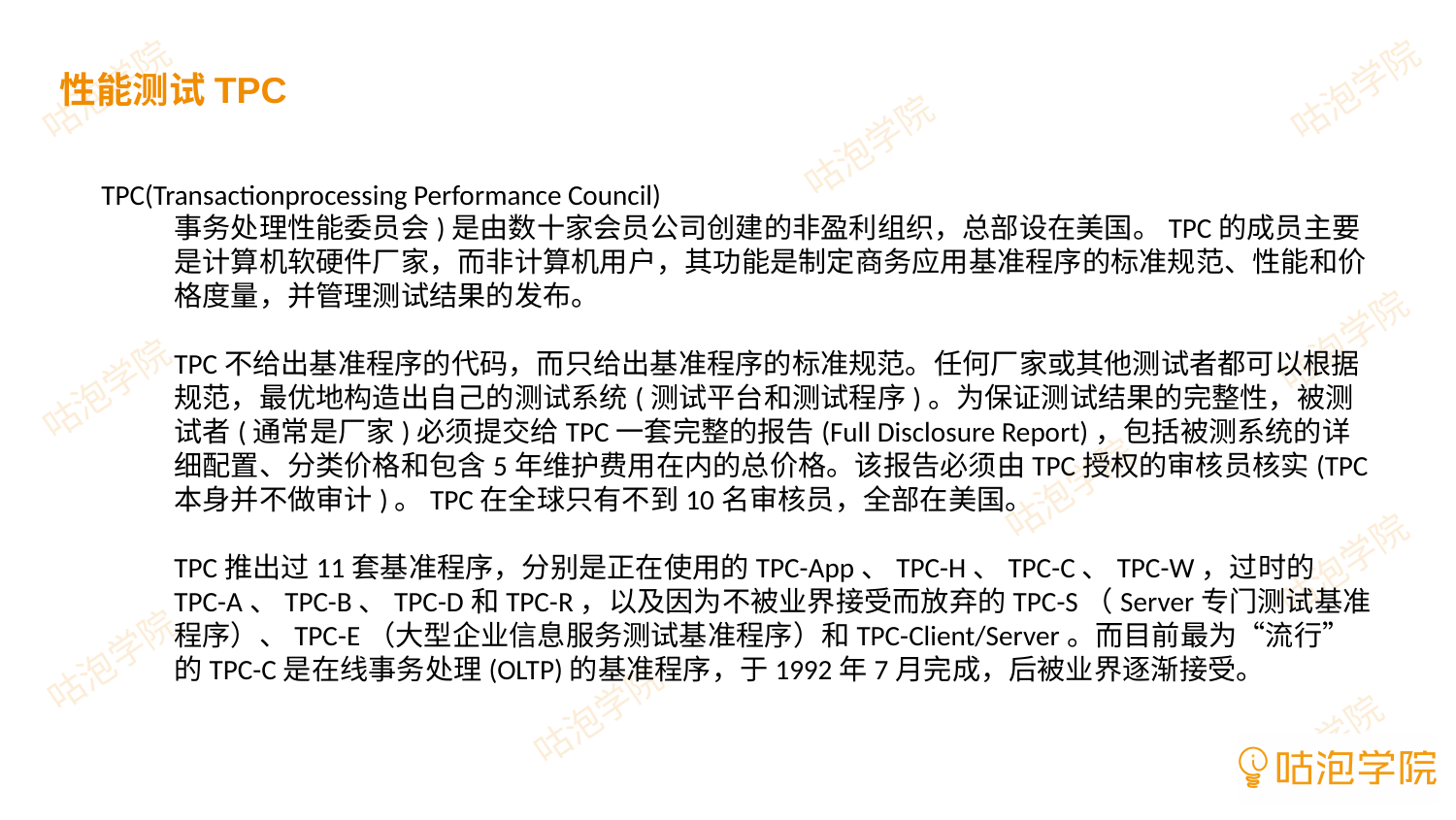

性能测试TPC

TPC(Transactionprocessing Performance Council)
事务处理性能委员会)是由数十家会员公司创建的非盈利组织，总部设在美国。TPC的成员主要是计算机软硬件厂家，而非计算机用户，其功能是制定商务应用基准程序的标准规范、性能和价格度量，并管理测试结果的发布。
TPC不给出基准程序的代码，而只给出基准程序的标准规范。任何厂家或其他测试者都可以根据规范，最优地构造出自己的测试系统(测试平台和测试程序)。为保证测试结果的完整性，被测试者(通常是厂家)必须提交给TPC一套完整的报告(Full Disclosure Report)，包括被测系统的详细配置、分类价格和包含5年维护费用在内的总价格。该报告必须由TPC授权的审核员核实(TPC本身并不做审计)。TPC在全球只有不到10名审核员，全部在美国。
TPC推出过11套基准程序，分别是正在使用的TPC-App、TPC-H、TPC-C、TPC-W，过时的TPC-A、TPC-B、TPC-D和TPC-R，以及因为不被业界接受而放弃的TPC-S（Server专门测试基准程序）、TPC-E（大型企业信息服务测试基准程序）和TPC-Client/Server。而目前最为“流行”的TPC-C是在线事务处理(OLTP)的基准程序，于1992年7月完成，后被业界逐渐接受。